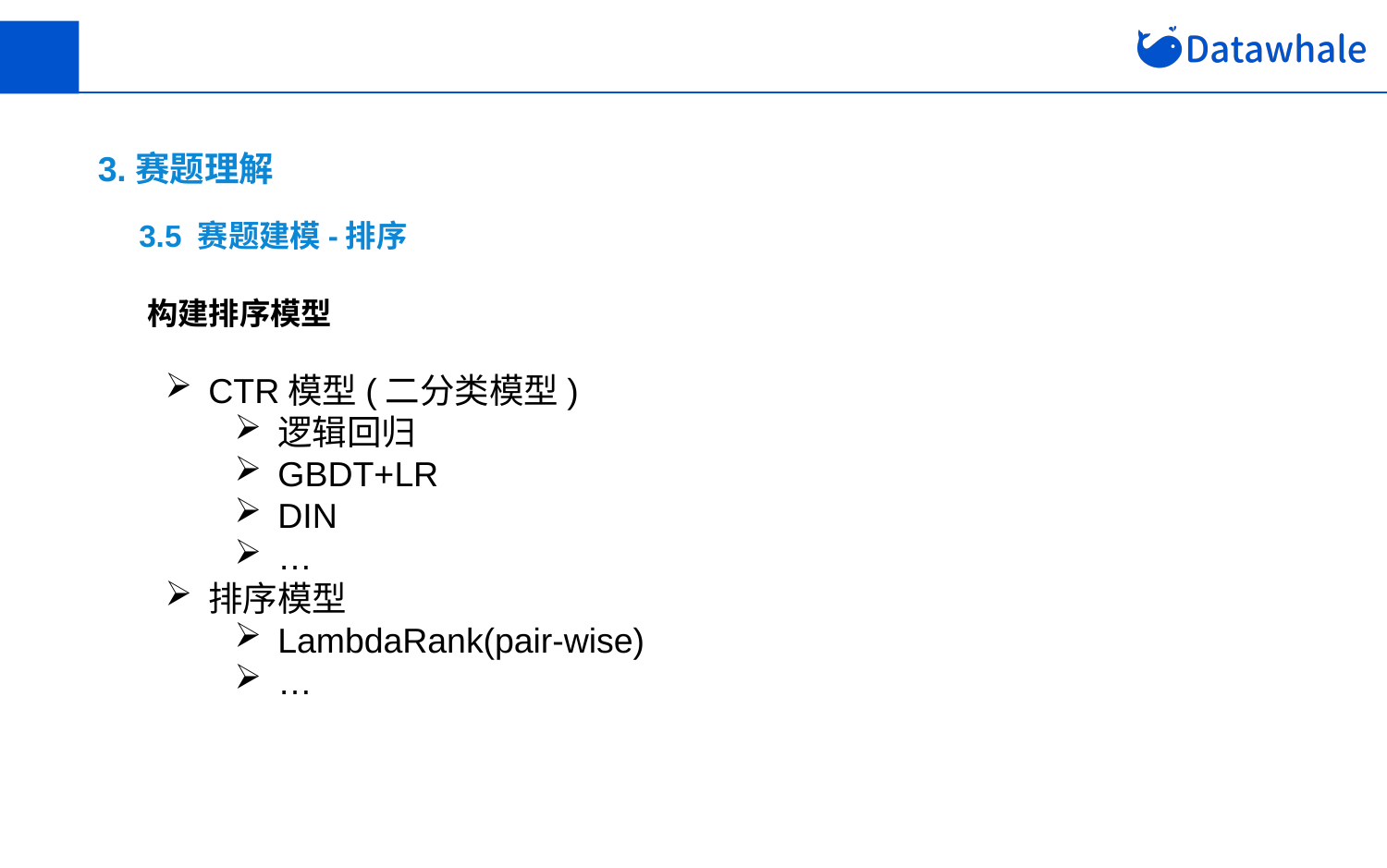

3.赛题理解
3.5 赛题建模-排序
构建排序模型
CTR模型(二分类模型)
逻辑回归
GBDT+LR
DIN
…
排序模型
LambdaRank(pair-wise)
…